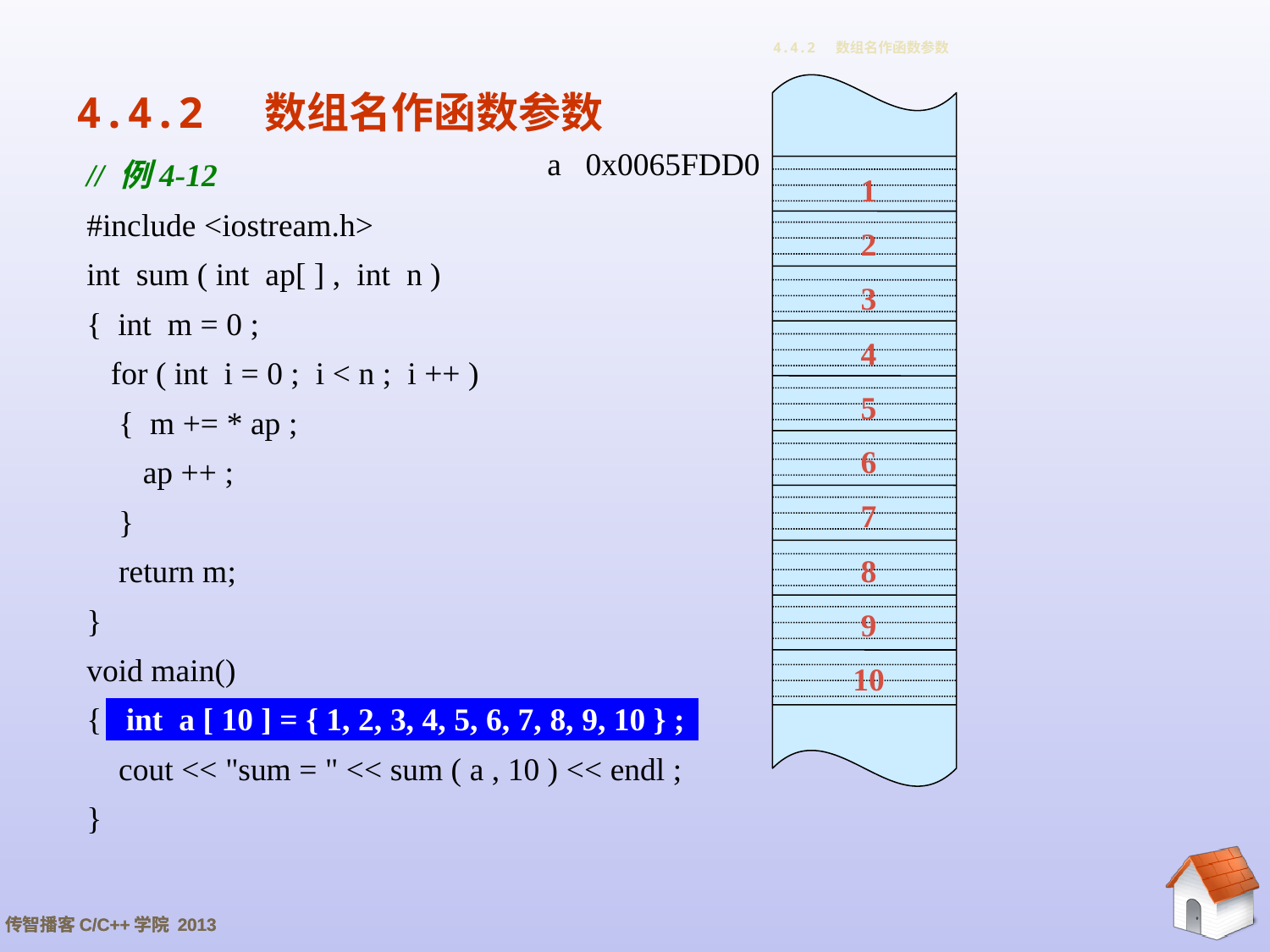

# 4.4.2  数组名作函数参数
4.4.2  数组名作函数参数

a   0x0065FDD0
1
2
3
4
5
6
7
8
9
10
// 例4-12
#include <iostream.h>
int  sum ( int  ap[ ] ,  int  n )
{  int  m = 0 ;
   for ( int  i = 0 ;  i < n ;  i ++ )
    {  m += * ap ;
       ap ++ ;
    }
    return m;
}
void main()
{   int  a [ 10 ] = { 1, 2, 3, 4, 5, 6, 7, 8, 9, 10 } ;
    cout << "sum = " << sum ( a , 10 ) << endl ;
}